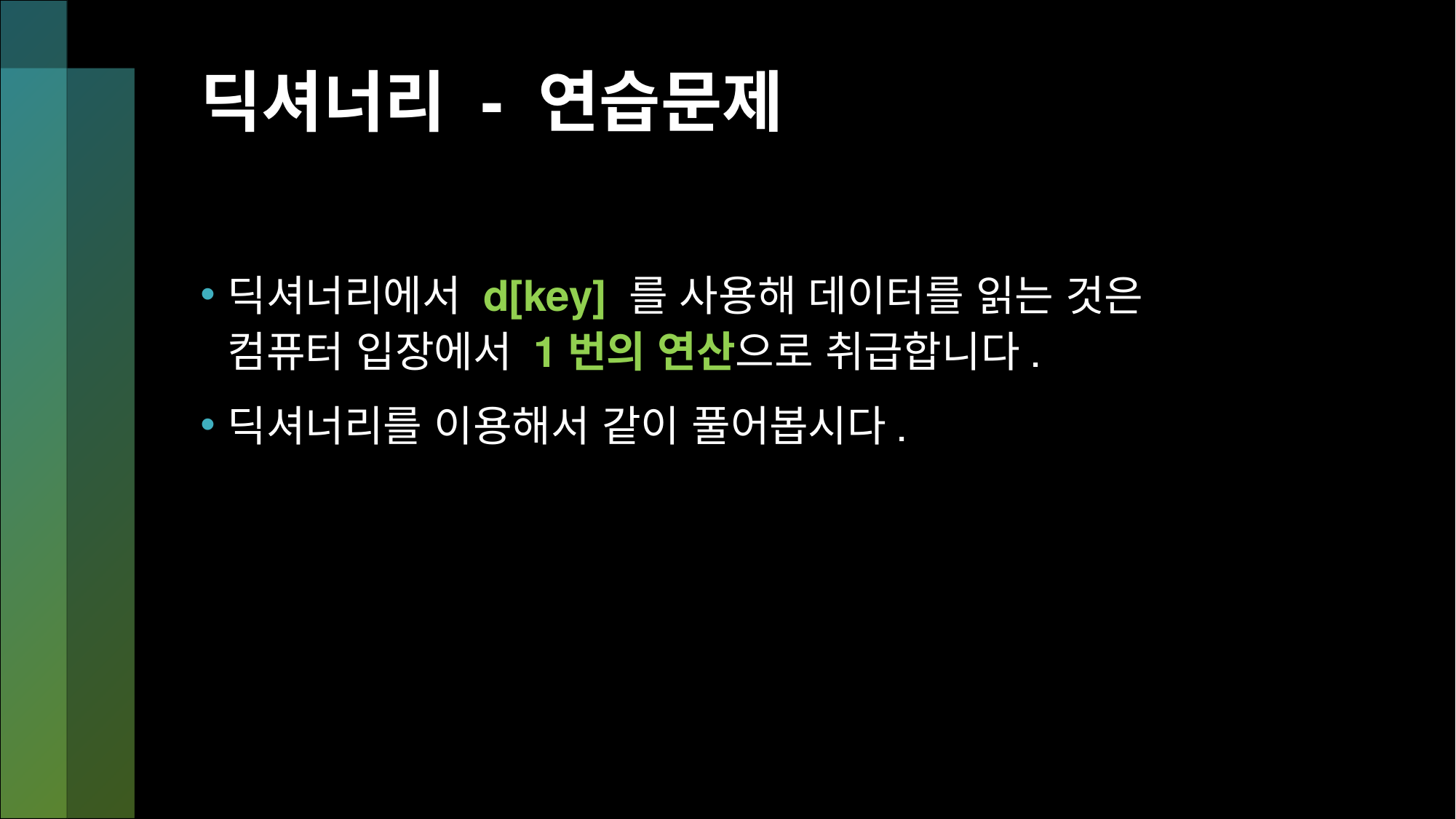

# 딕셔너리 - 연습문제
딕셔너리에서 d[key] 를 사용해 데이터를 읽는 것은
컴퓨터 입장에서 1번의 연산으로 취급합니다.
딕셔너리를 이용해서 같이 풀어봅시다.